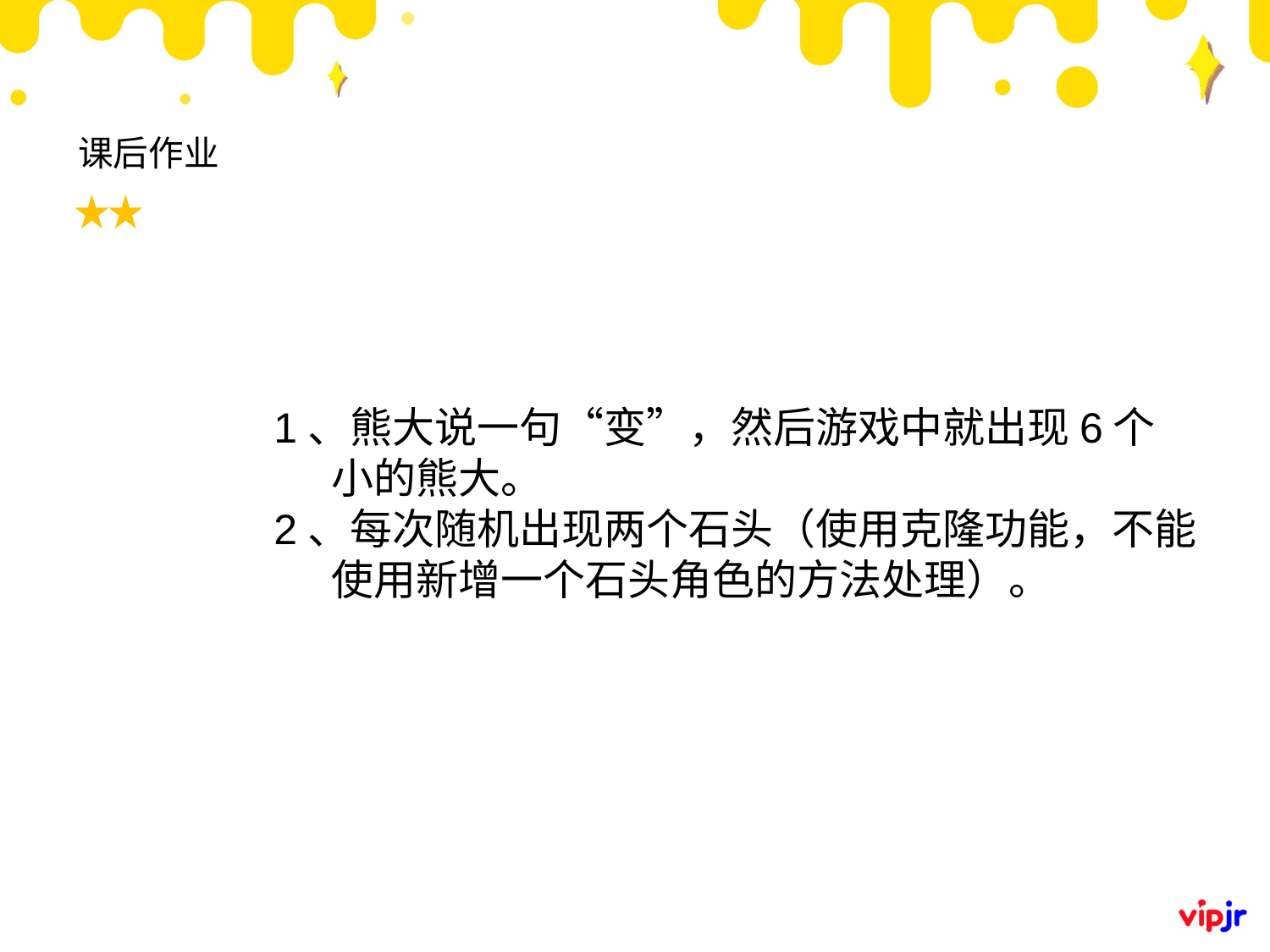

课后作业

1、熊大说一句“变”，然后游戏中就出现6个
     小的熊大。
2、每次随机出现两个石头（使用克隆功能，不能
     使用新增一个石头角色的方法处理）。